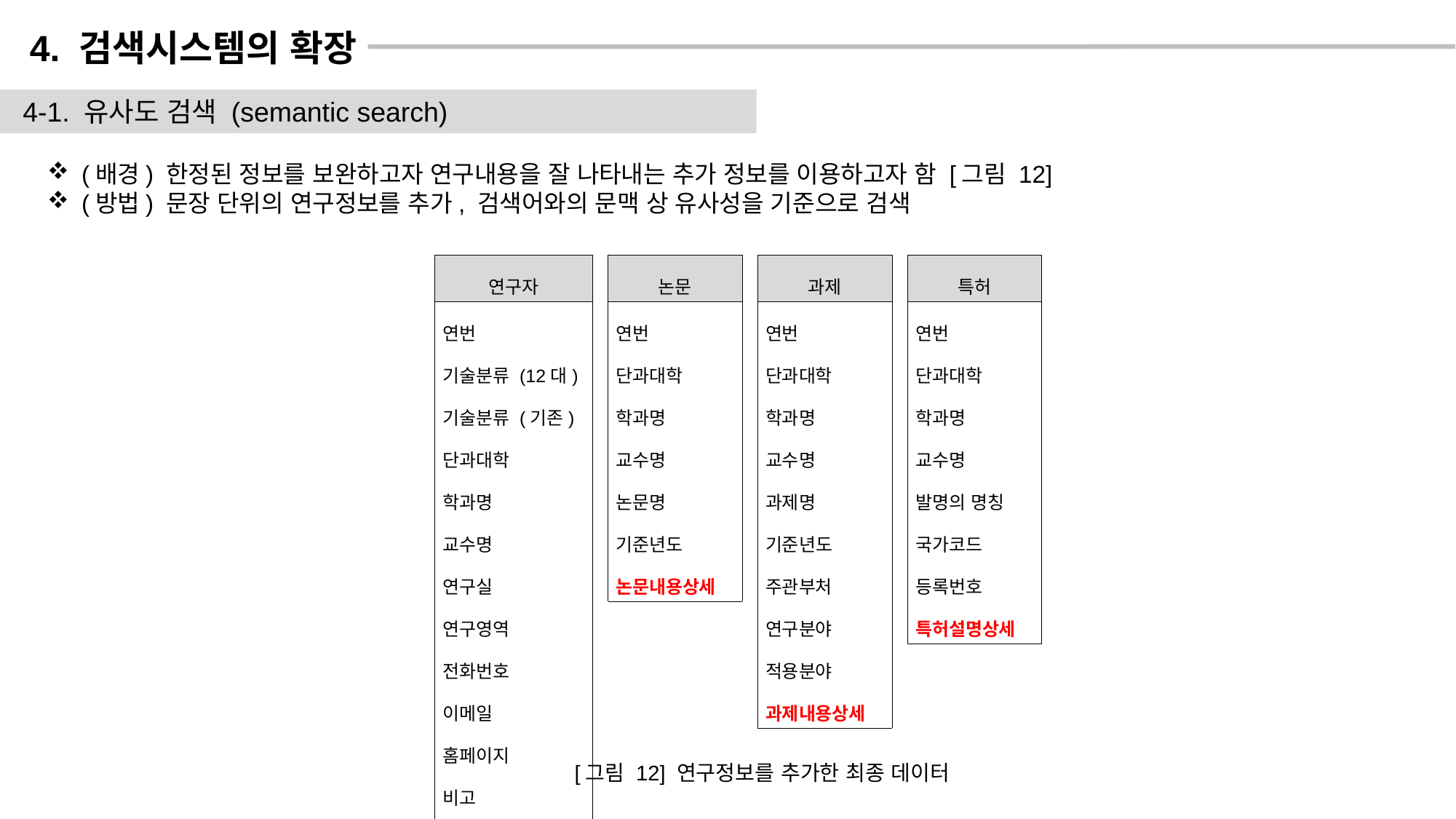

4. 검색시스템의 확장
  4-1. 유사도 검색 (semantic search)
(배경) 한정된 정보를 보완하고자 연구내용을 잘 나타내는 추가 정보를 이용하고자 함 [그림 12]
(방법) 문장 단위의 연구정보를 추가, 검색어와의 문맥 상 유사성을 기준으로 검색
| 연구자 |
| --- |
| 연번 기술분류 (12대) 기술분류 (기존) 단과대학 학과명 교수명 연구실 연구영역 전화번호 이메일 홈페이지 비고 연구분야상세 |
| 논문 |
| --- |
| 연번 단과대학 학과명 교수명 논문명 기준년도 논문내용상세 |
| 과제 |
| --- |
| 연번 단과대학 학과명 교수명 과제명 기준년도 주관부처 연구분야 적용분야 과제내용상세 |
| 특허 |
| --- |
| 연번 단과대학 학과명 교수명 발명의 명칭 국가코드 등록번호 특허설명상세 |
[그림 12] 연구정보를 추가한 최종 데이터